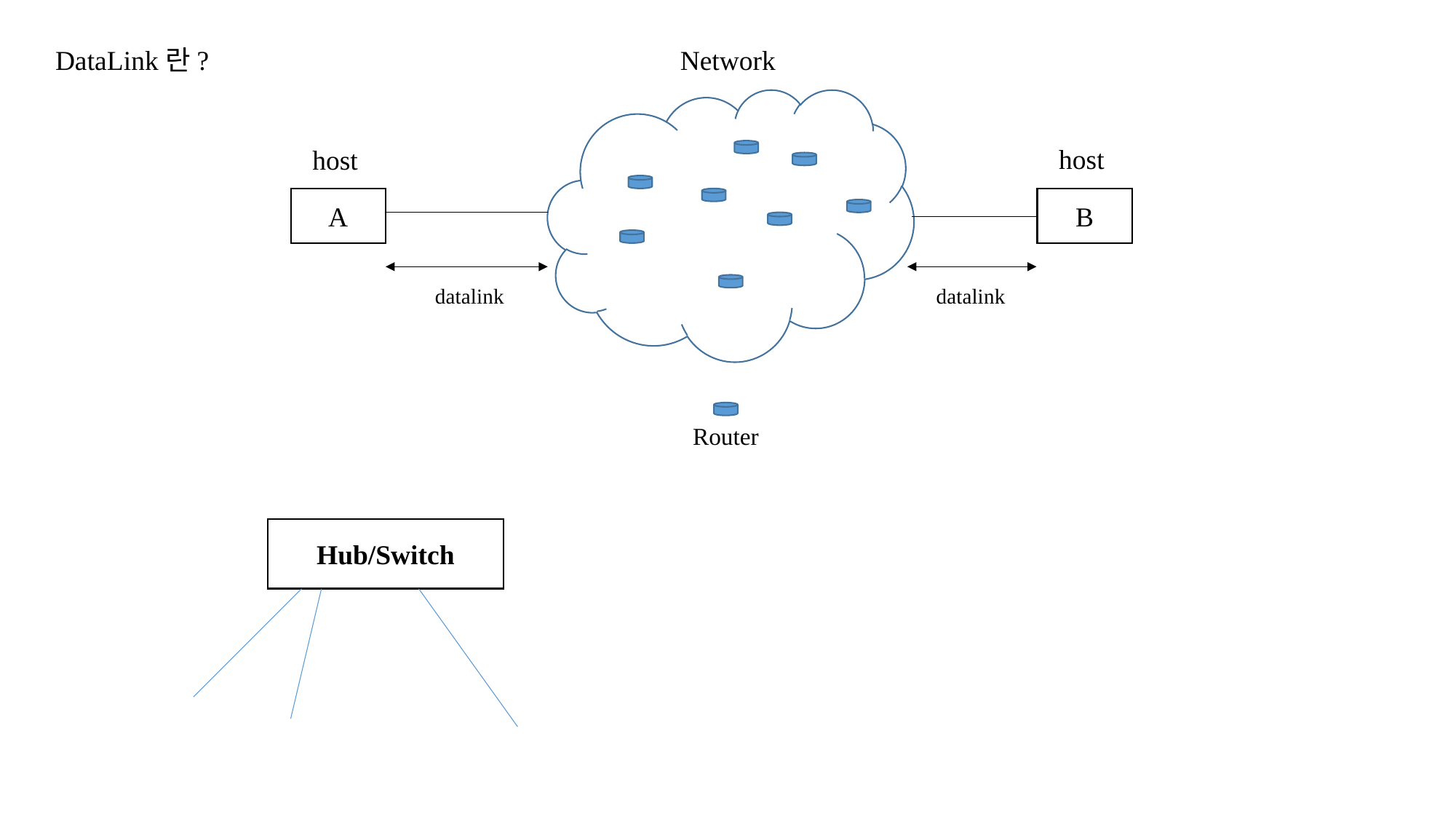

DataLink란?
Network

A

B

datalink
datalink

Router
host
host
Hub/Switch